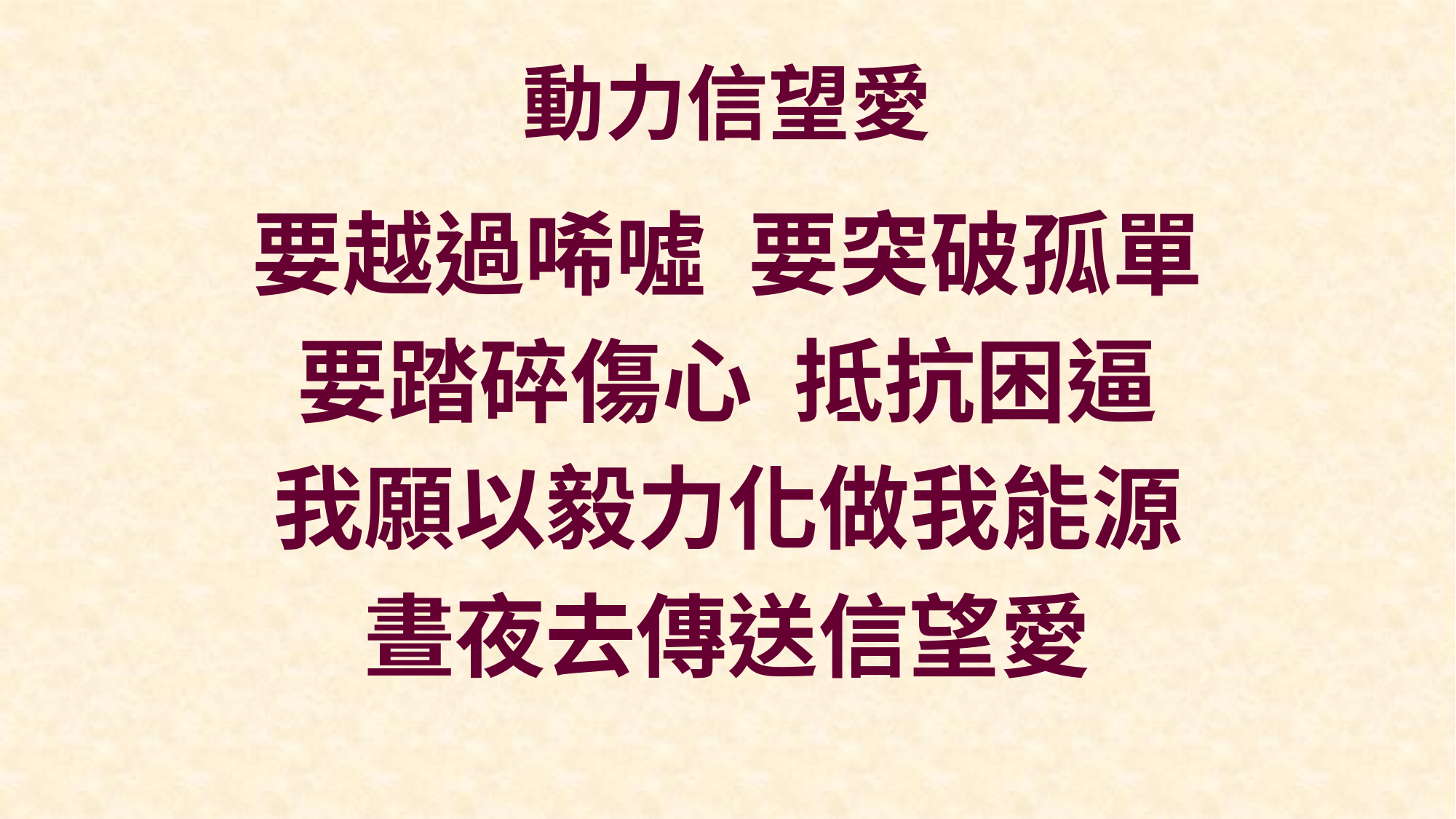

# 動力信望愛
要越過唏噓  要突破孤單
要踏碎傷心  抵抗困逼
我願以毅力化做我能源
晝夜去傳送信望愛